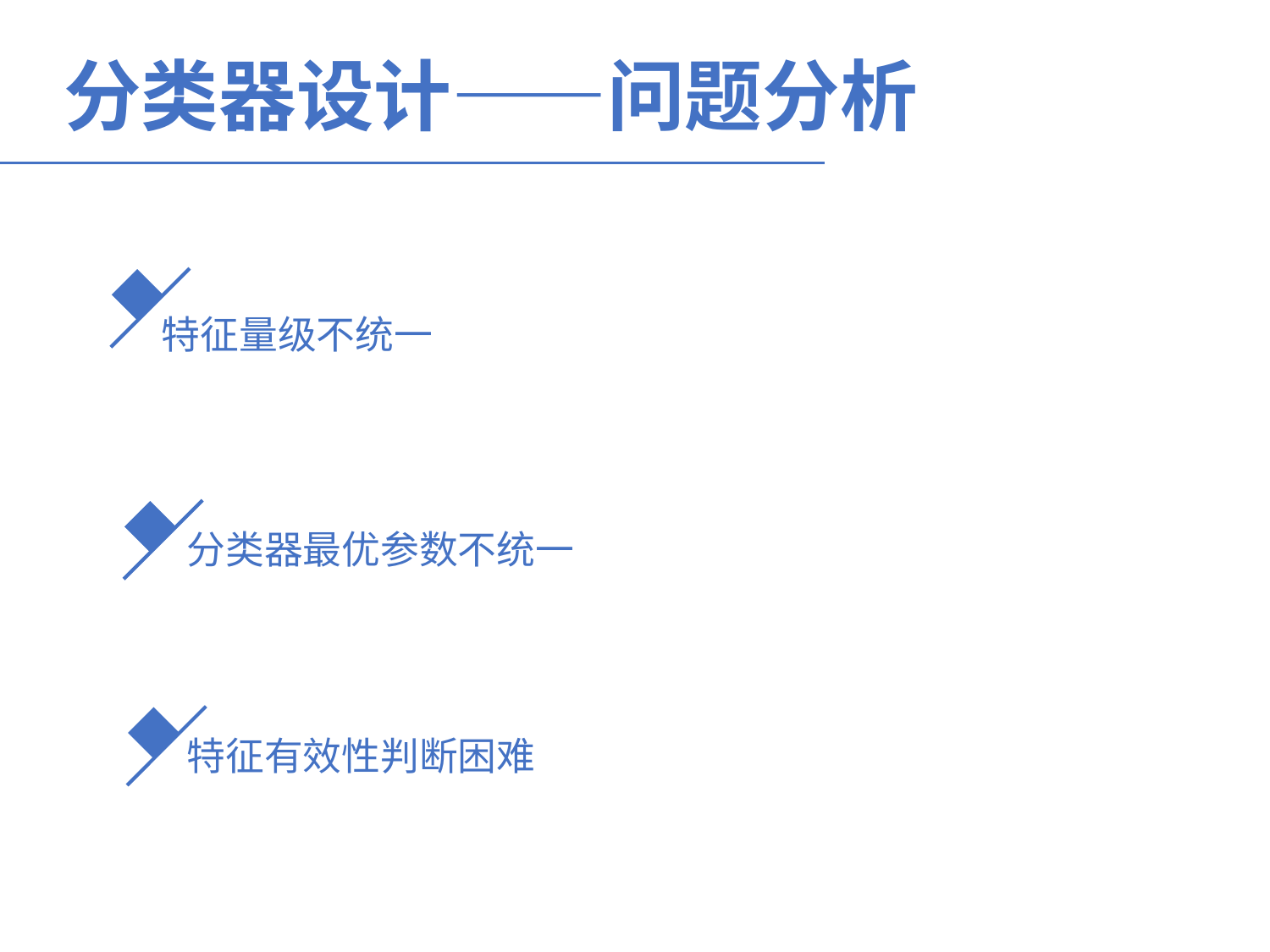

分类器设计——问题分析

特征量级不统一

分类器最优参数不统一

特征有效性判断困难